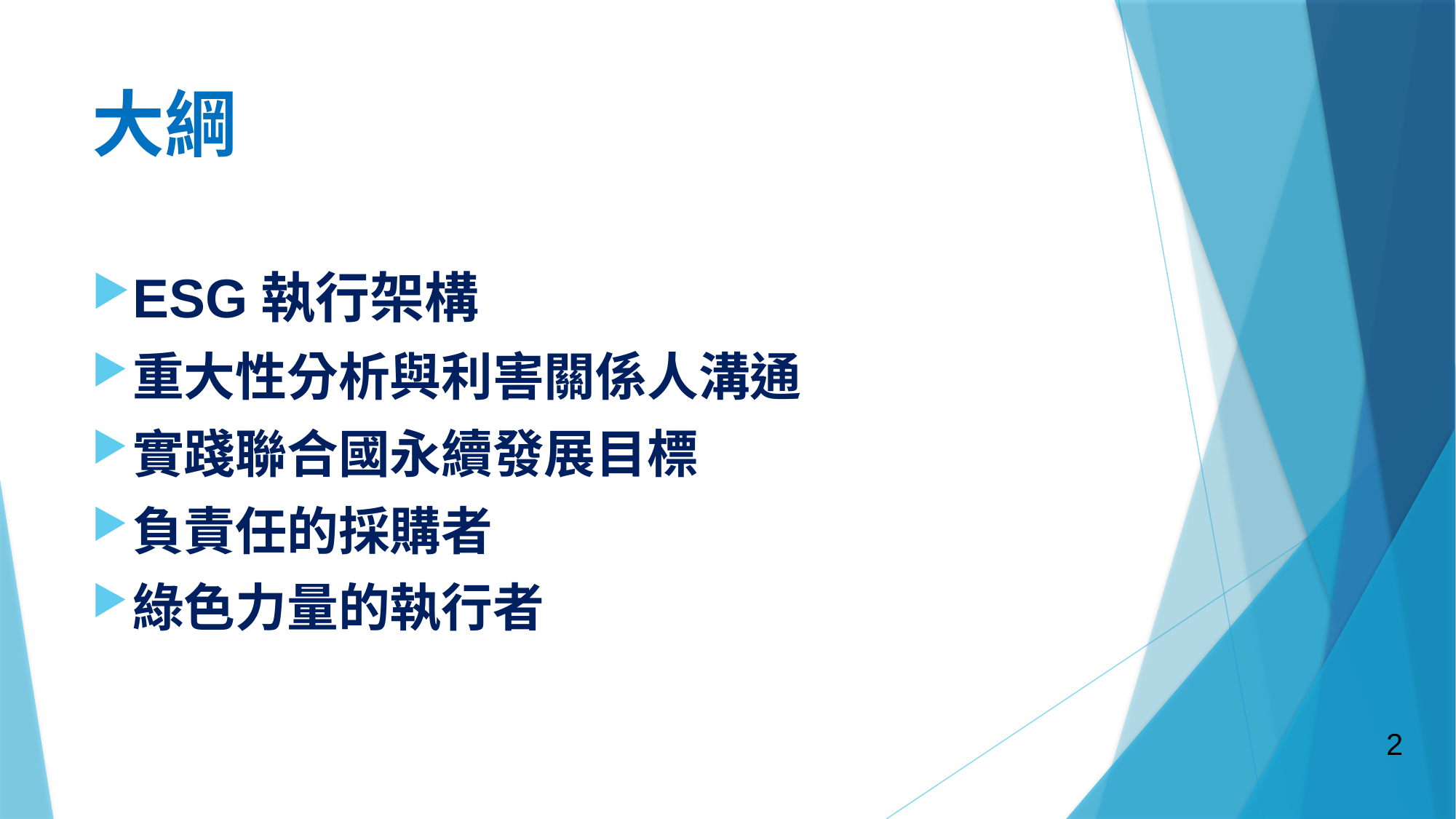

# 大綱
ESG執行架構
重大性分析與利害關係人溝通
實踐聯合國永續發展目標
負責任的採購者
綠色力量的執行者

2